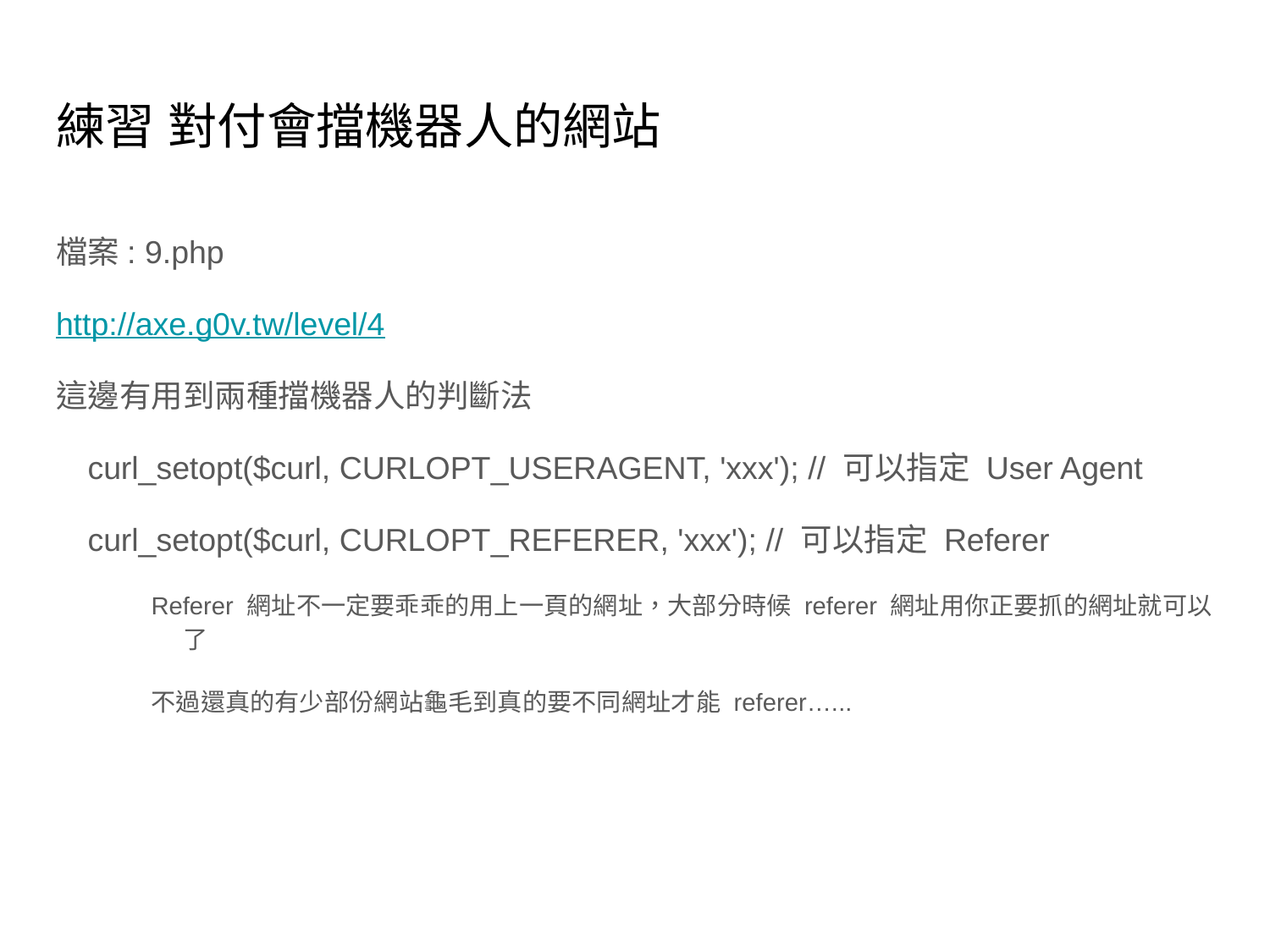

# 練習 對付會擋機器人的網站
檔案: 9.php
http://axe.g0v.tw/level/4
這邊有用到兩種擋機器人的判斷法
curl_setopt($curl, CURLOPT_USERAGENT, 'xxx'); // 可以指定 User Agent
curl_setopt($curl, CURLOPT_REFERER, 'xxx'); // 可以指定 Referer
Referer 網址不一定要乖乖的用上一頁的網址，大部分時候 referer 網址用你正要抓的網址就可以了
不過還真的有少部份網站龜毛到真的要不同網址才能 referer…...